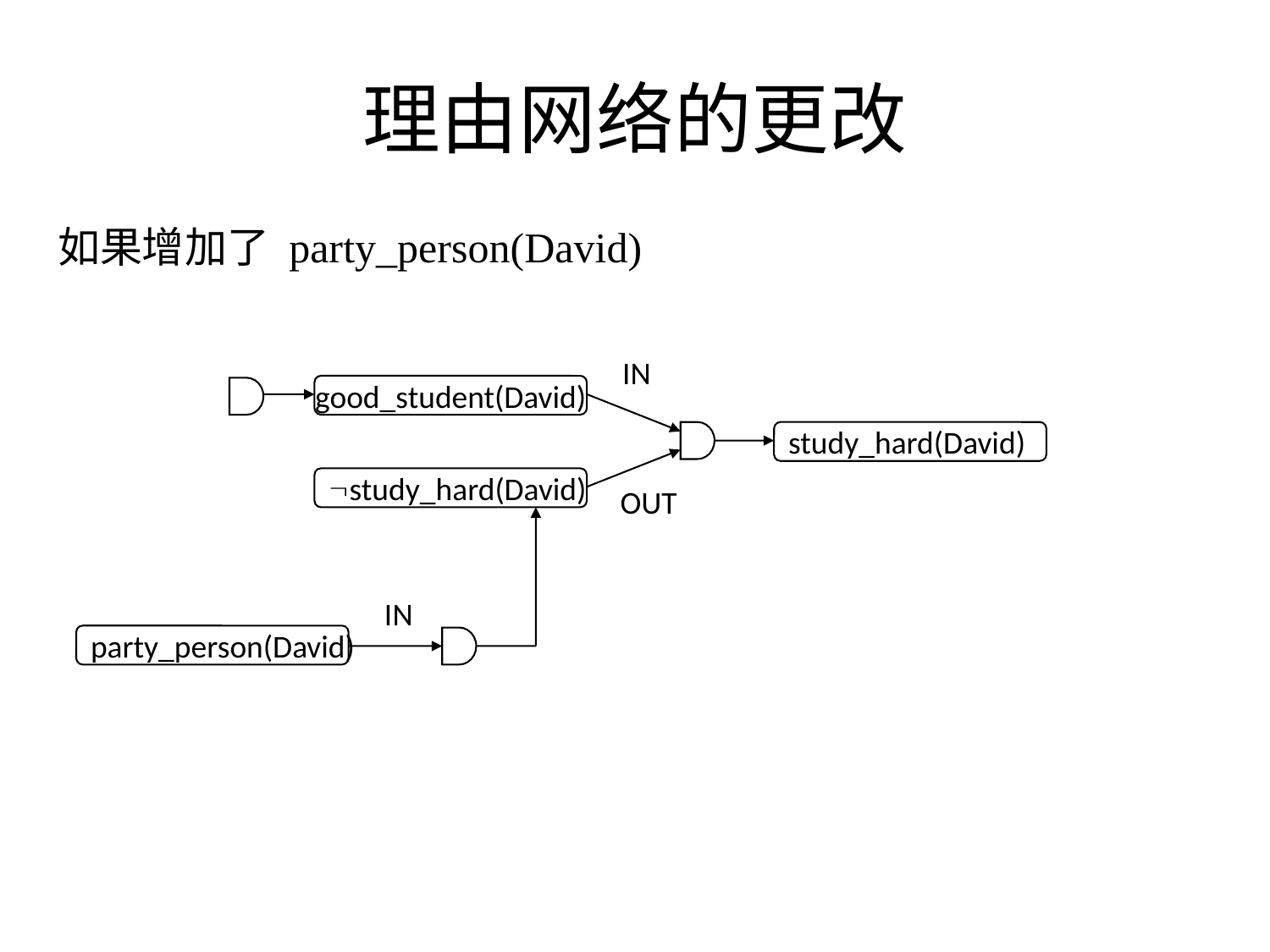

# 理由网络的更改
如果增加了 party_person(David)

IN
good_student(David)

study_hard(David)

¬study_hard(David)
OUT

IN
party_person(David)